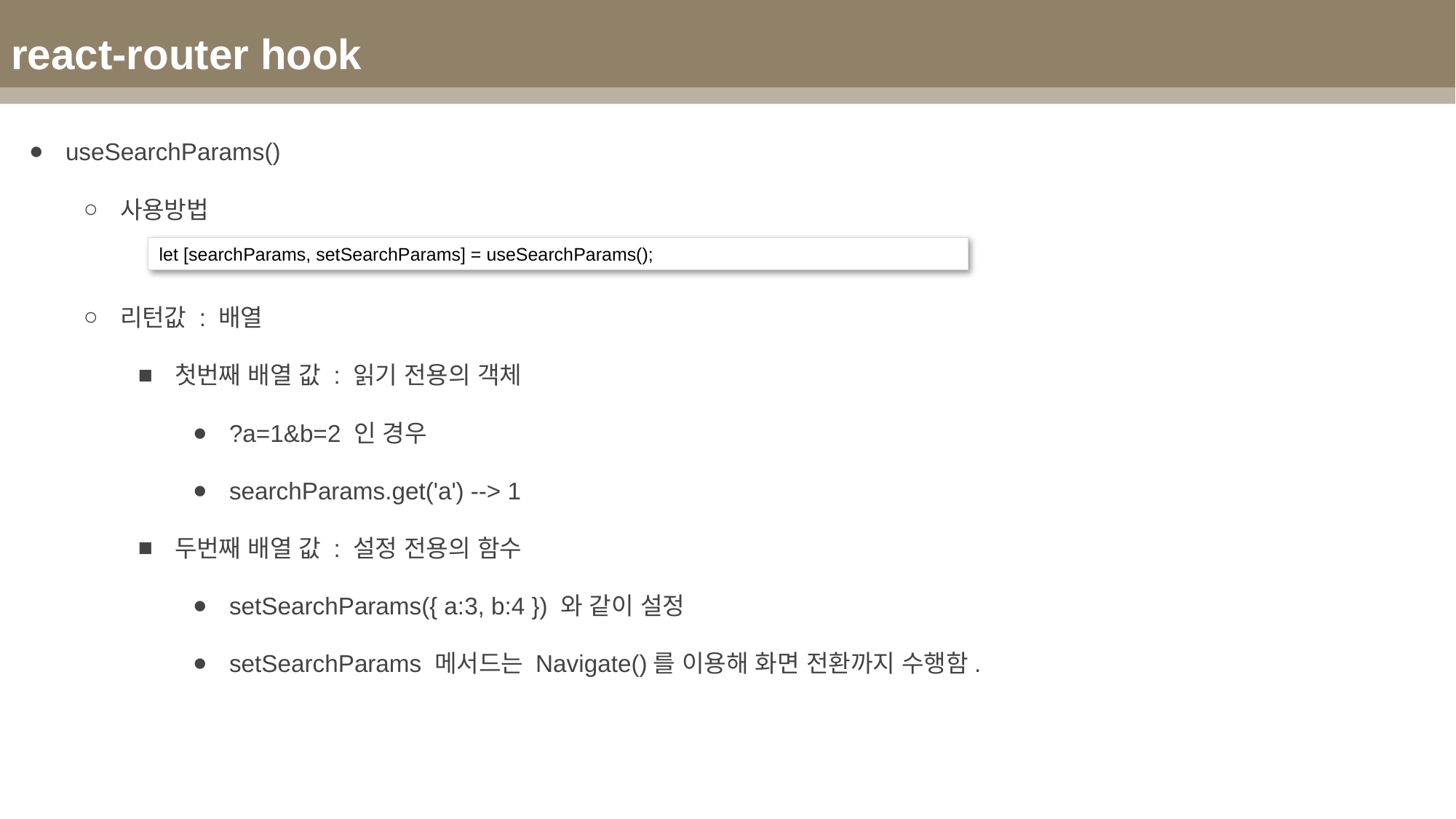

react-router hook
useSearchParams()
사용방법

리턴값 : 배열
첫번째 배열 값 : 읽기 전용의 객체
?a=1&b=2 인 경우
searchParams.get('a') --> 1
두번째 배열 값 : 설정 전용의 함수
setSearchParams({ a:3, b:4 }) 와 같이 설정
setSearchParams 메서드는 Navigate()를 이용해 화면 전환까지 수행함.

let [searchParams, setSearchParams] = useSearchParams();